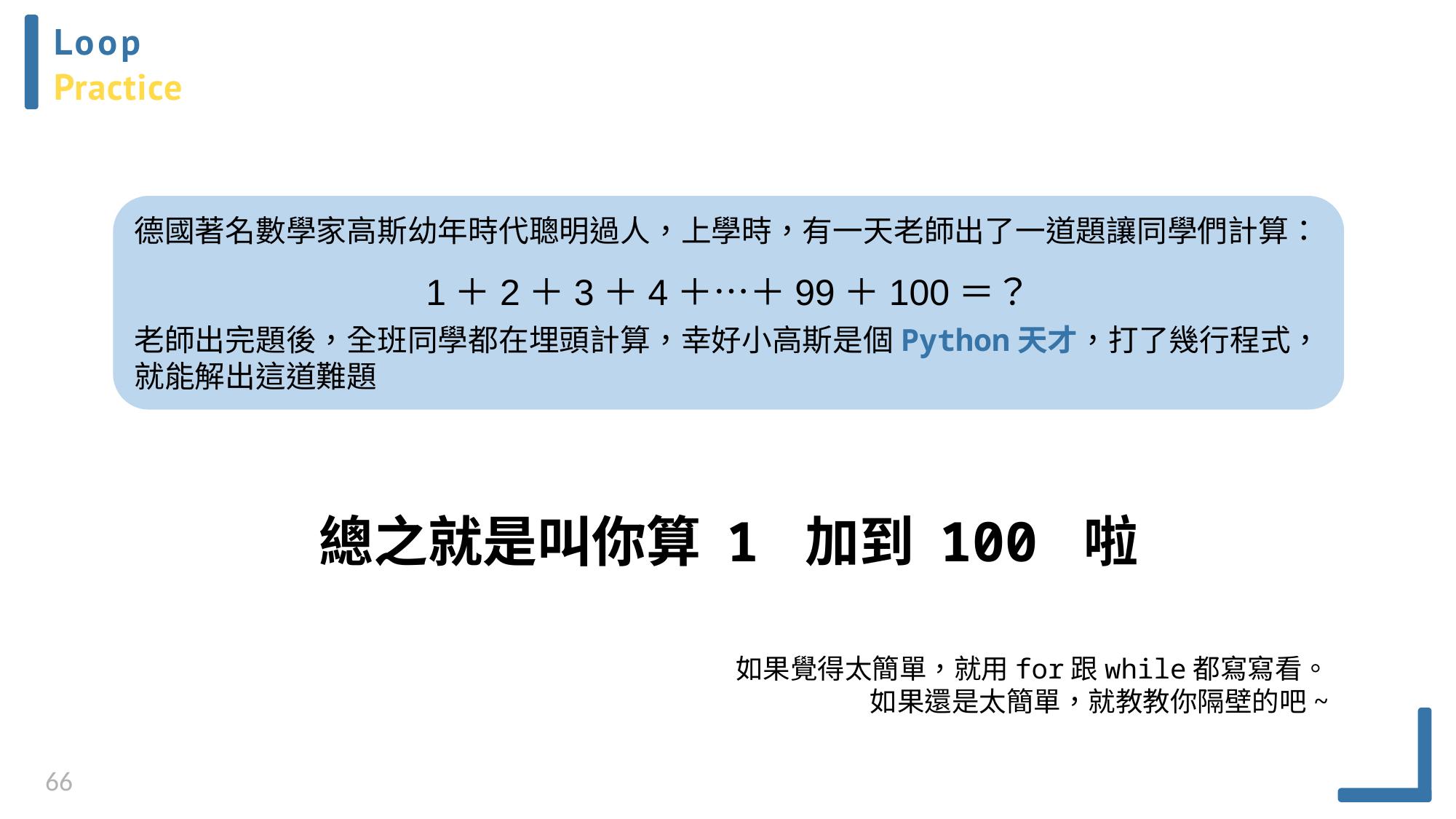

Loop
Practice
德國著名數學家高斯幼年時代聰明過人，上學時，有一天老師出了一道題讓同學們計算：
老師出完題後，全班同學都在埋頭計算，幸好小高斯是個Python天才，打了幾行程式，就能解出這道難題
1＋2＋3＋4＋…＋99＋100＝？
總之就是叫你算 1 加到 100 啦
如果覺得太簡單，就用for跟while都寫寫看。
如果還是太簡單，就教教你隔壁的吧~

66